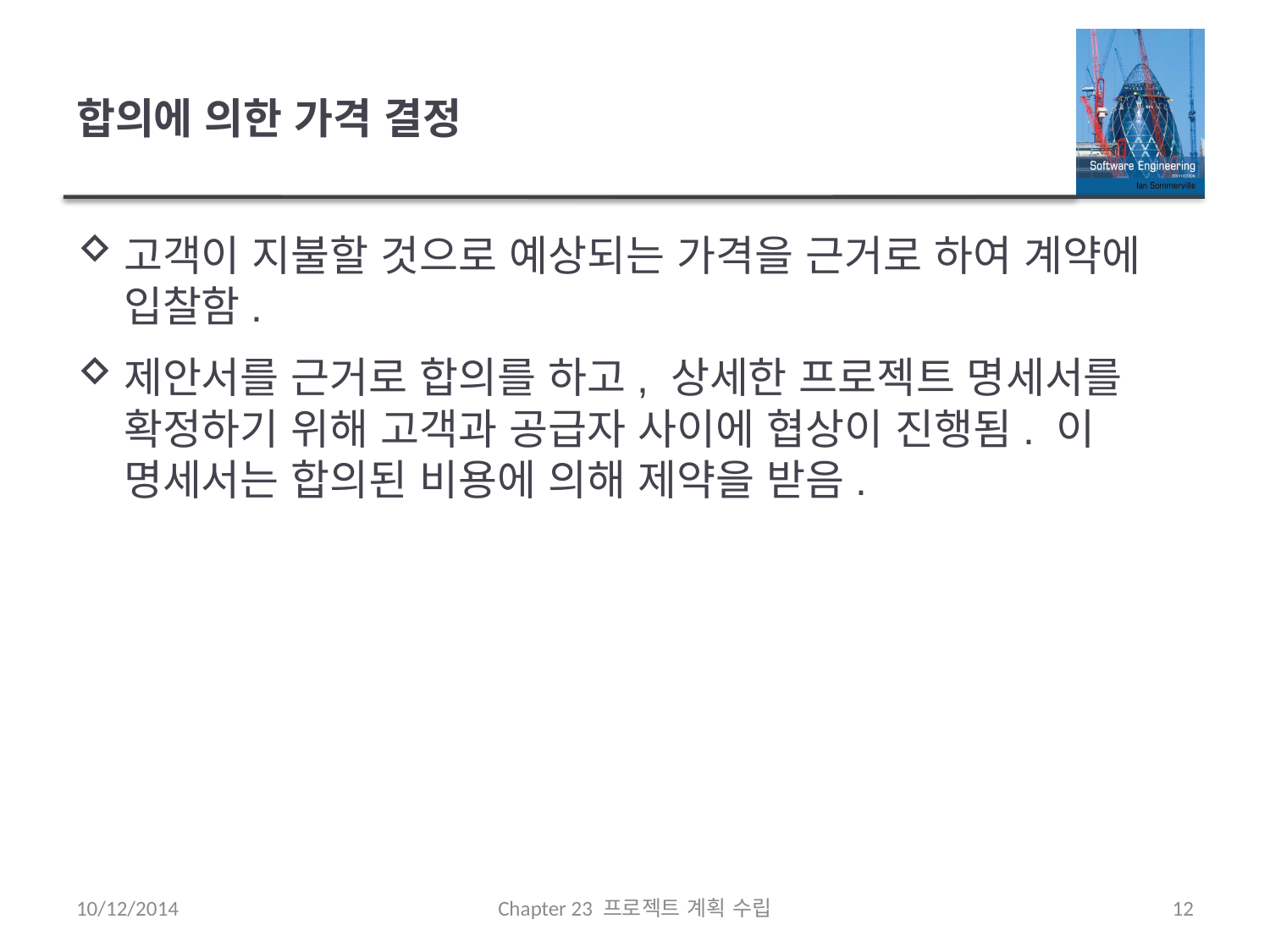

# 합의에 의한 가격 결정
고객이 지불할 것으로 예상되는 가격을 근거로 하여 계약에 입찰함.
제안서를 근거로 합의를 하고, 상세한 프로젝트 명세서를 확정하기 위해 고객과 공급자 사이에 협상이 진행됨. 이 명세서는 합의된 비용에 의해 제약을 받음.
10/12/2014
Chapter 23 프로젝트 계획 수립
12